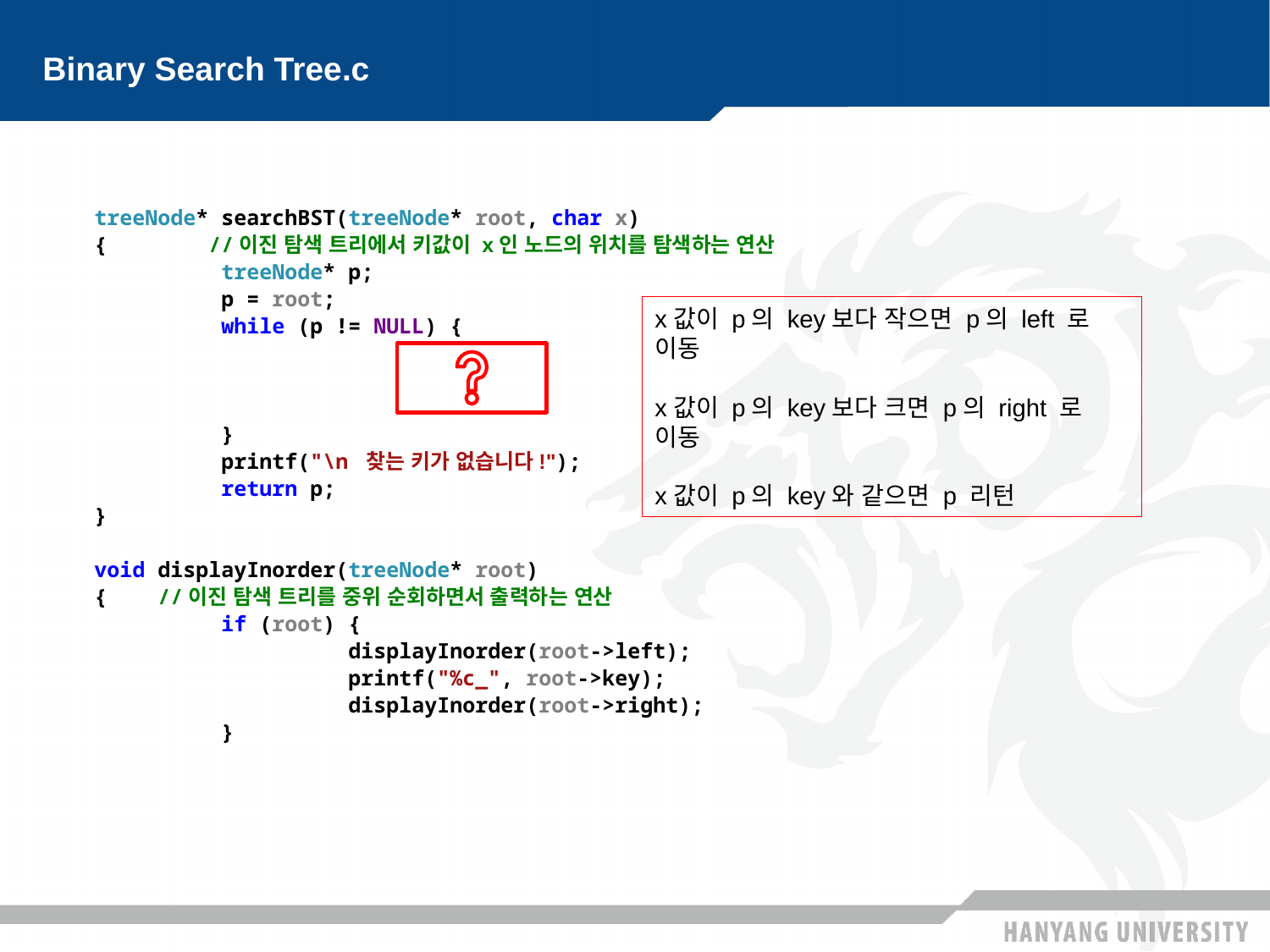

# Binary Search Tree.c
treeNode* searchBST(treeNode* root, char x)
{        //이진 탐색 트리에서 키값이 x인 노드의 위치를 탐색하는 연산
	treeNode* p;
	p = root;
	while (p != NULL) {

	}
	printf("\n 찾는 키가 없습니다!");
	return p;
}

void displayInorder(treeNode* root)
{    //이진 탐색 트리를 중위 순회하면서 출력하는 연산
	if (root) {
		displayInorder(root->left);
		printf("%c_", root->key);
		displayInorder(root->right);
	}
x값이 p의 key보다 작으면 p의 left 로 이동

x값이 p의 key보다 크면 p의 right 로 이동

x값이 p의 key와 같으면 p 리턴